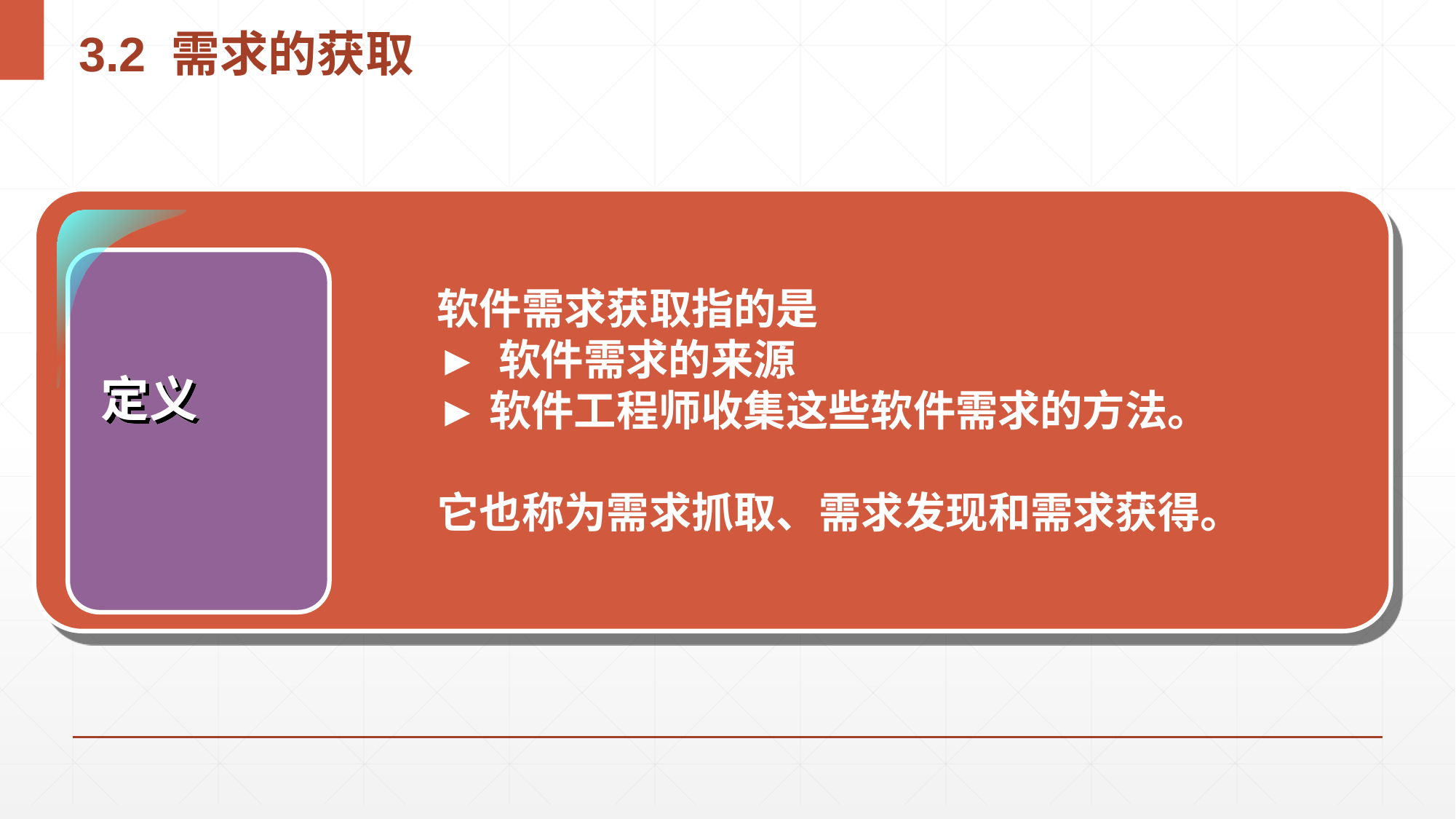

# 3.2 需求的获取

定义
软件需求获取指的是
► 软件需求的来源
►软件工程师收集这些软件需求的方法。

它也称为需求抓取、需求发现和需求获得。